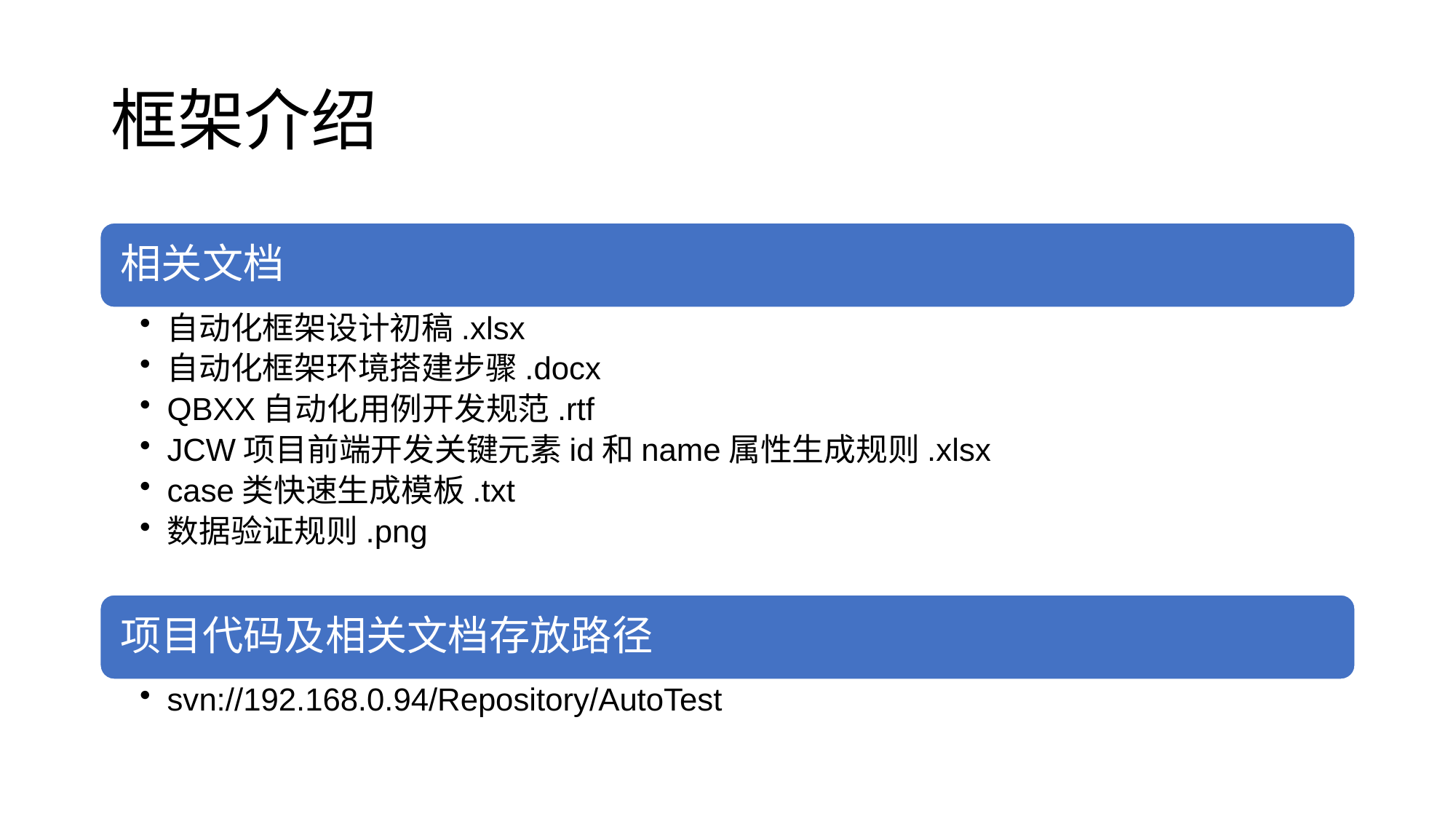

# 框架介绍
相关文档
自动化框架设计初稿.xlsx
自动化框架环境搭建步骤.docx
QBXX自动化用例开发规范.rtf
JCW项目前端开发关键元素id和name属性生成规则.xlsx
case类快速生成模板.txt
数据验证规则.png
项目代码及相关文档存放路径
svn://192.168.0.94/Repository/AutoTest